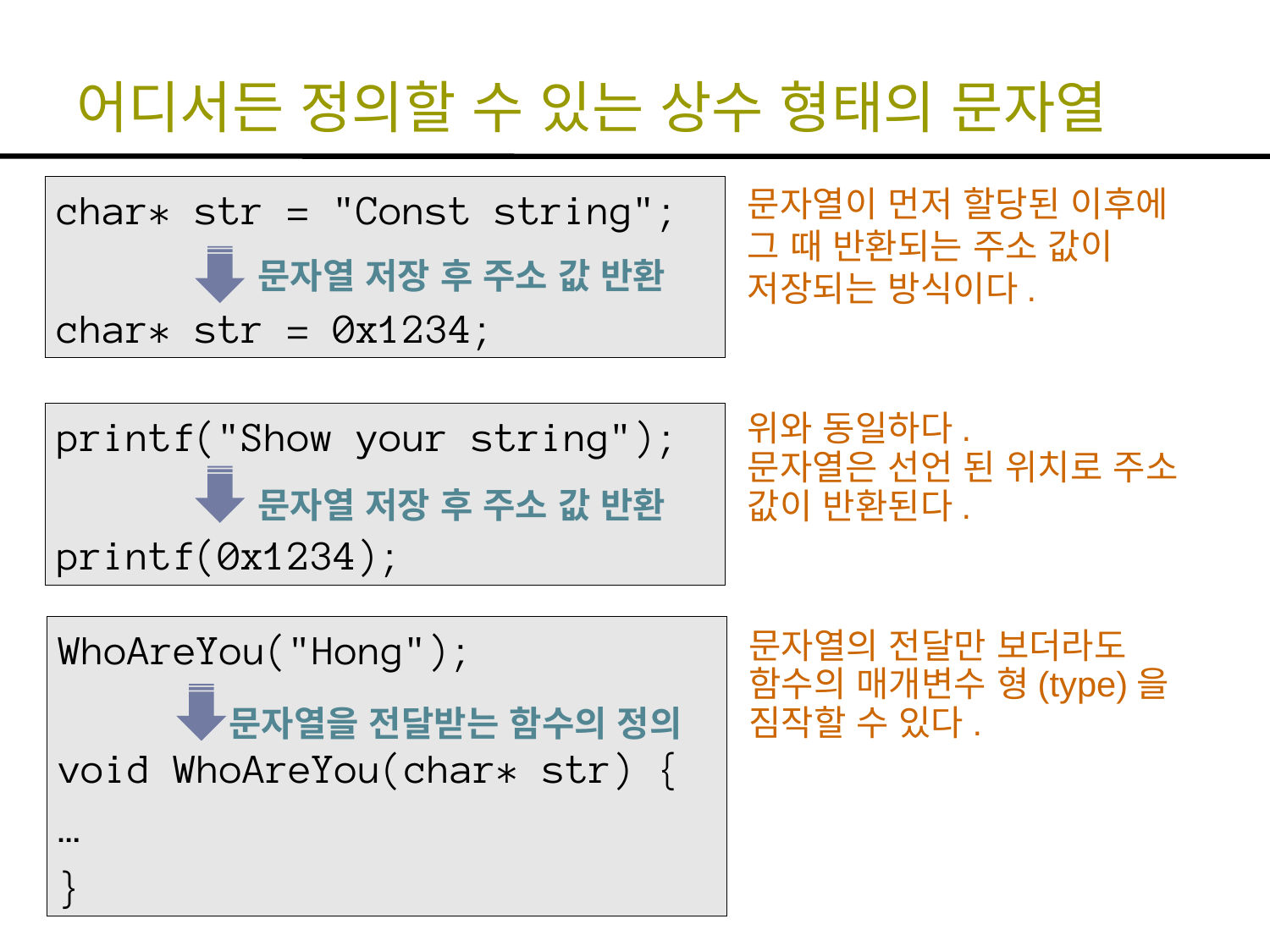

# 어디서든 정의할 수 있는 상수 형태의 문자열
문자열이 먼저 할당된 이후에
그 때 반환되는 주소 값이 저장되는 방식이다.
char* str = "Const string";

char* str = 0x1234;
문자열 저장 후 주소 값 반환

위와 동일하다.
문자열은 선언 된 위치로 주소 값이 반환된다.
printf("Show your string");

printf(0x1234);
문자열 저장 후 주소 값 반환

WhoAreYou("Hong");

void WhoAreYou(char* str) {
…
}
문자열의 전달만 보더라도
함수의 매개변수 형(type)을 짐작할 수 있다.
문자열을 전달받는 함수의 정의